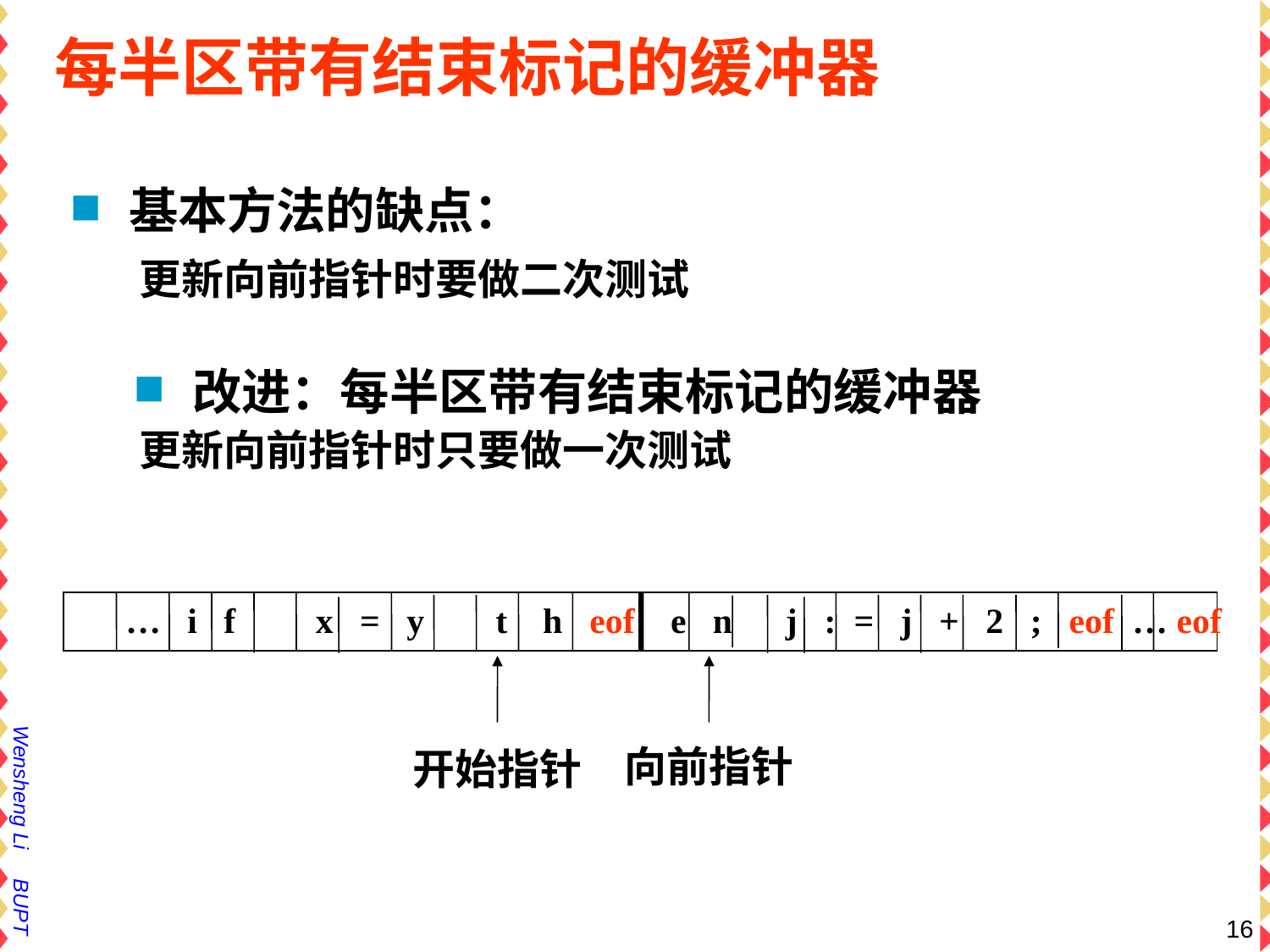

每半区带有结束标记的缓冲器
 基本方法的缺点：
更新向前指针时要做二次测试
 改进：每半区带有结束标记的缓冲器
更新向前指针时只要做一次测试
  …   i   f         x   =   y        t    h   eof    e   n      j   :  =   j   +   2   ;   eof  … eof

向前指针
开始指针
16